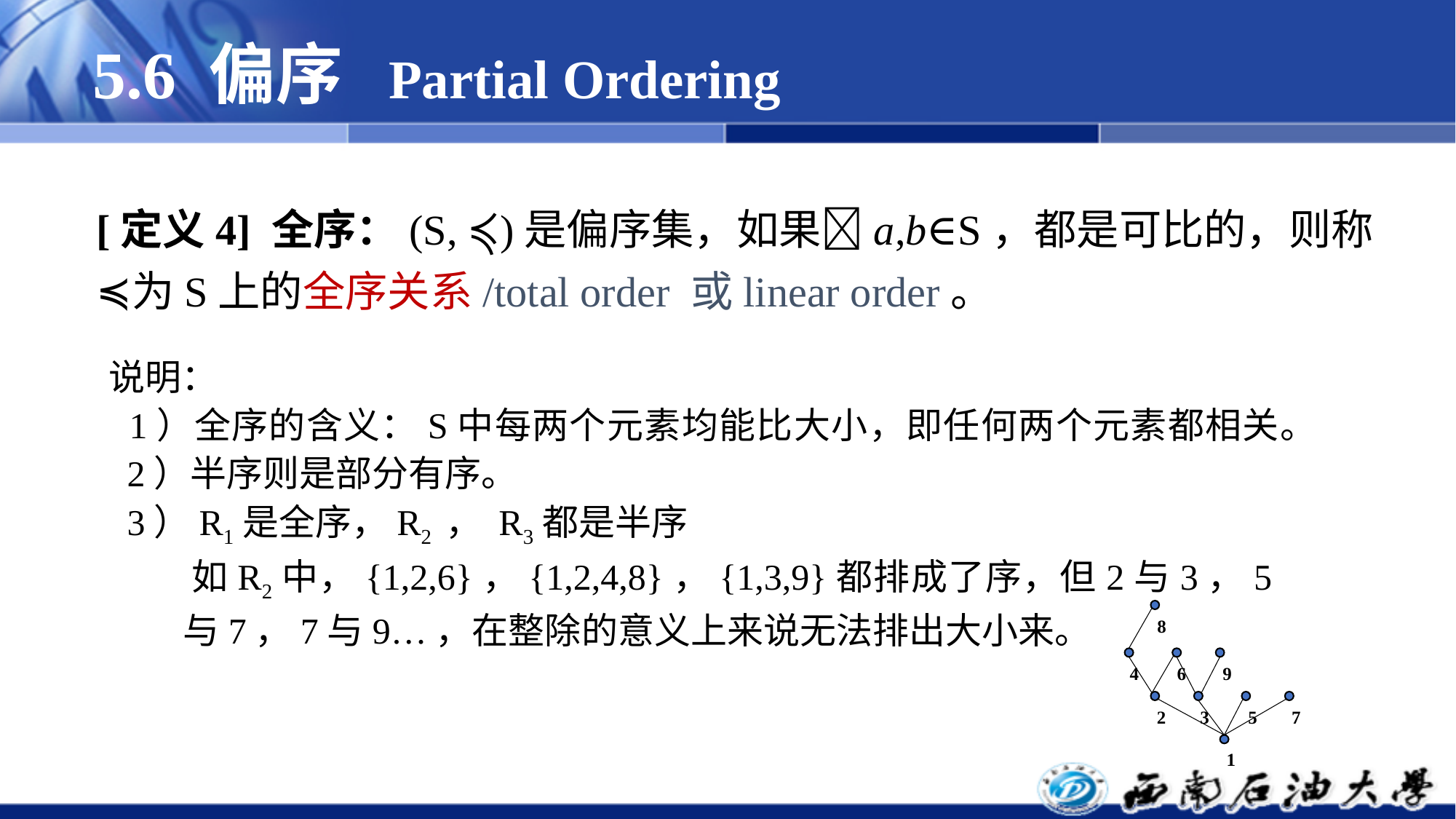

# 5.6 偏序  Partial Ordering
[定义4] 全序：(S, ≼)是偏序集，如果∀a,b∈S，都是可比的，则称≼为S上的全序关系/total order 或linear order。
说明：
  1）全序的含义：S中每两个元素均能比大小，即任何两个元素都相关。
  2）半序则是部分有序。
  3）R1是全序，R2 ， R3都是半序
        如R2中，{1,2,6}，{1,2,4,8}，{1,3,9}都排成了序，但2与3，5与7，7与9…，在整除的意义上来说无法排出大小来。

8

4
6
9

2
3
5
7

1